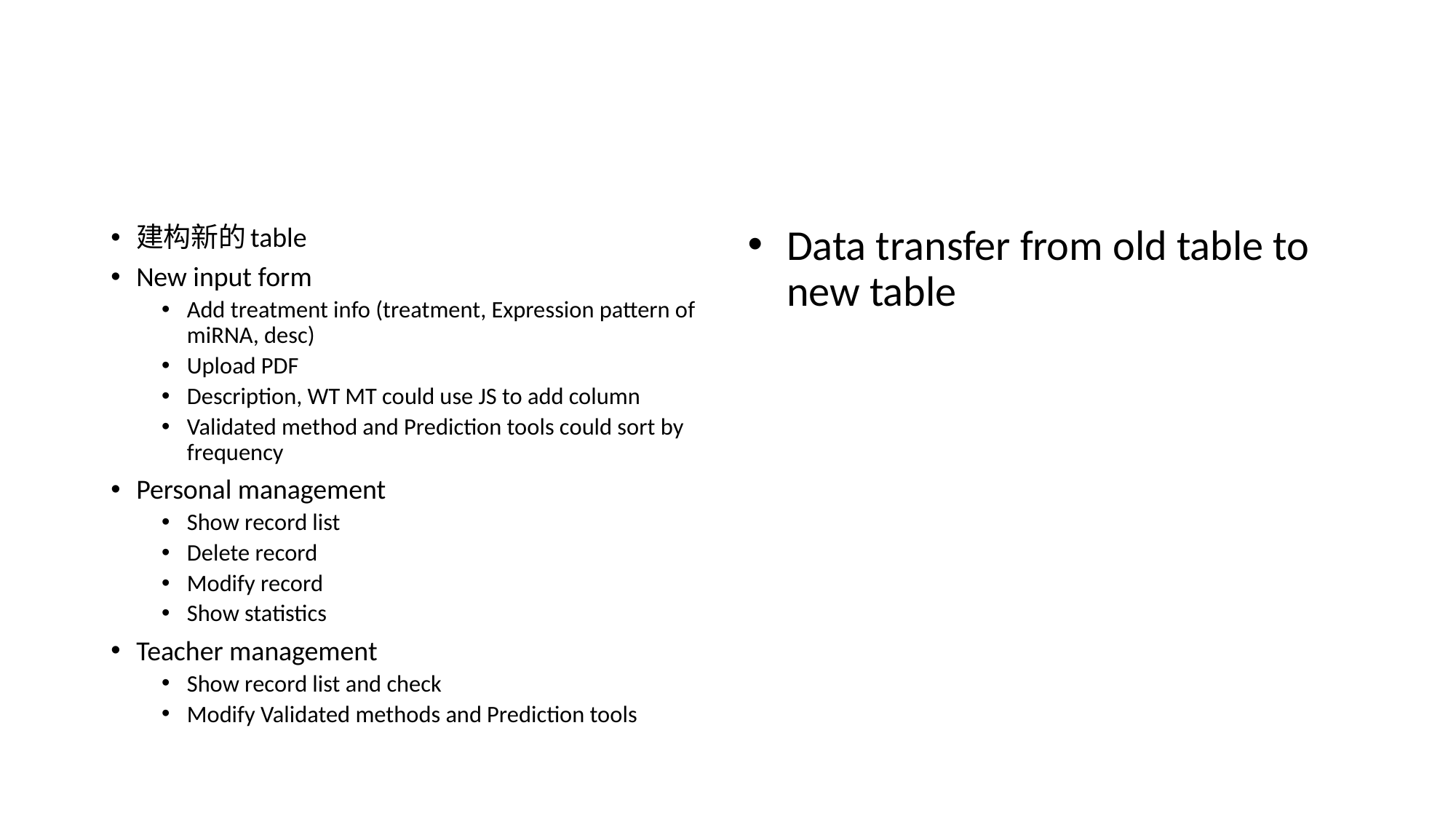

#
建构新的table
New input form
Add treatment info (treatment, Expression pattern of miRNA, desc)
Upload PDF
Description, WT MT could use JS to add column
Validated method and Prediction tools could sort by frequency
Personal management
Show record list
Delete record
Modify record
Show statistics
Teacher management
Show record list and check
Modify Validated methods and Prediction tools

Data transfer from old table to new table